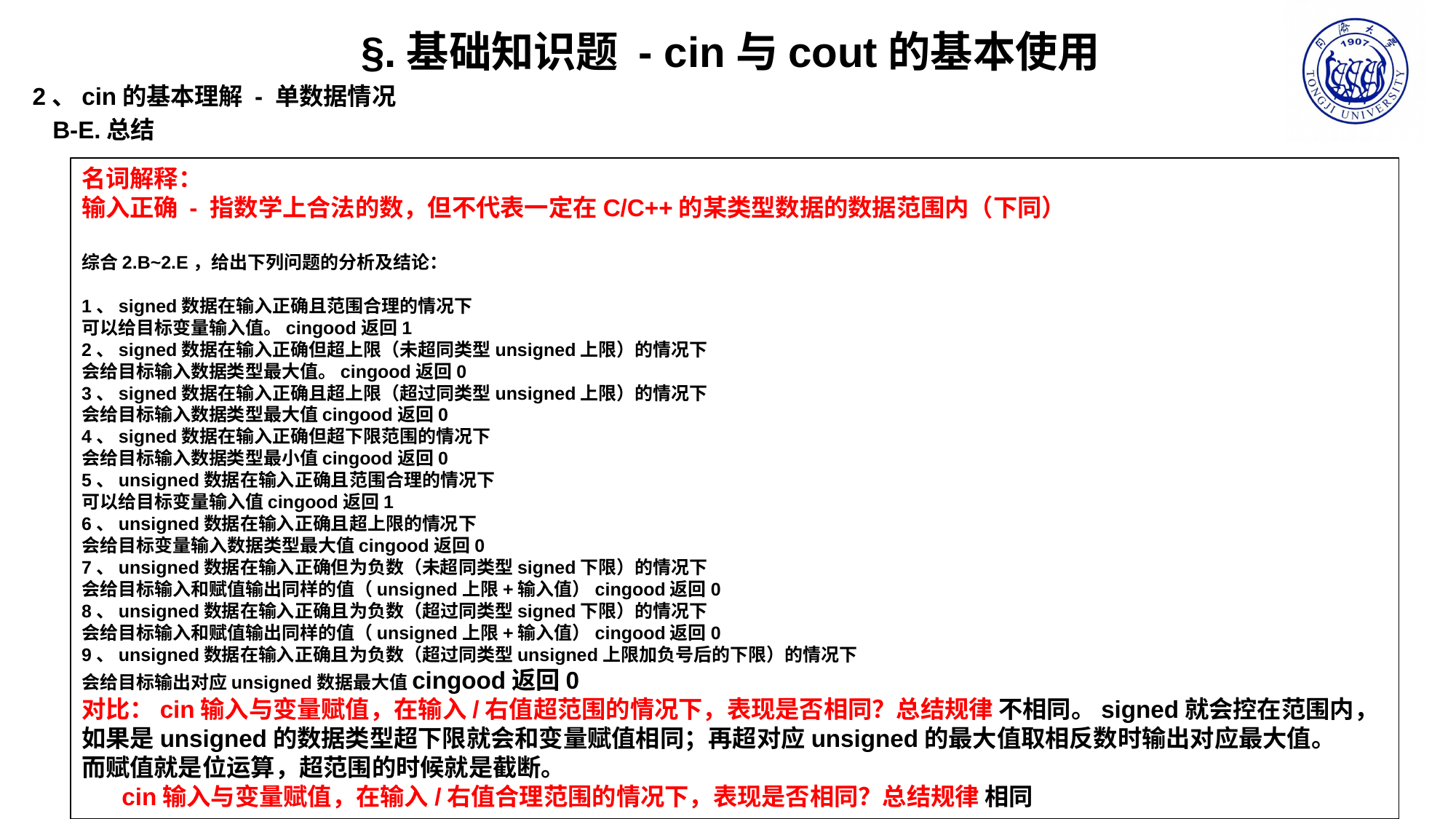

§.基础知识题 - cin与cout的基本使用
2、cin的基本理解 - 单数据情况
   B-E.总结
名词解释：
输入正确 - 指数学上合法的数，但不代表一定在C/C++的某类型数据的数据范围内（下同）

综合2.B~2.E，给出下列问题的分析及结论：

1、signed数据在输入正确且范围合理的情况下
可以给目标变量输入值。cingood返回1
2、signed数据在输入正确但超上限（未超同类型unsigned上限）的情况下
会给目标输入数据类型最大值。cingood返回0
3、signed数据在输入正确且超上限（超过同类型unsigned上限）的情况下
会给目标输入数据类型最大值cingood返回0
4、signed数据在输入正确但超下限范围的情况下
会给目标输入数据类型最小值cingood返回0
5、unsigned数据在输入正确且范围合理的情况下
可以给目标变量输入值cingood返回1
6、unsigned数据在输入正确且超上限的情况下
会给目标变量输入数据类型最大值cingood返回0
7、unsigned数据在输入正确但为负数（未超同类型signed下限）的情况下
会给目标输入和赋值输出同样的值（unsigned上限+输入值）cingood返回0
8、unsigned数据在输入正确且为负数（超过同类型signed下限）的情况下
会给目标输入和赋值输出同样的值（unsigned上限+输入值）cingood返回0
9、unsigned数据在输入正确且为负数（超过同类型unsigned上限加负号后的下限）的情况下
会给目标输出对应unsigned数据最大值cingood返回0
对比：cin输入与变量赋值，在输入/右值超范围的情况下，表现是否相同？总结规律 不相同。signed就会控在范围内，如果是unsigned的数据类型超下限就会和变量赋值相同；再超对应unsigned的最大值取相反数时输出对应最大值。
而赋值就是位运算，超范围的时候就是截断。
      cin输入与变量赋值，在输入/右值合理范围的情况下，表现是否相同？总结规律 相同